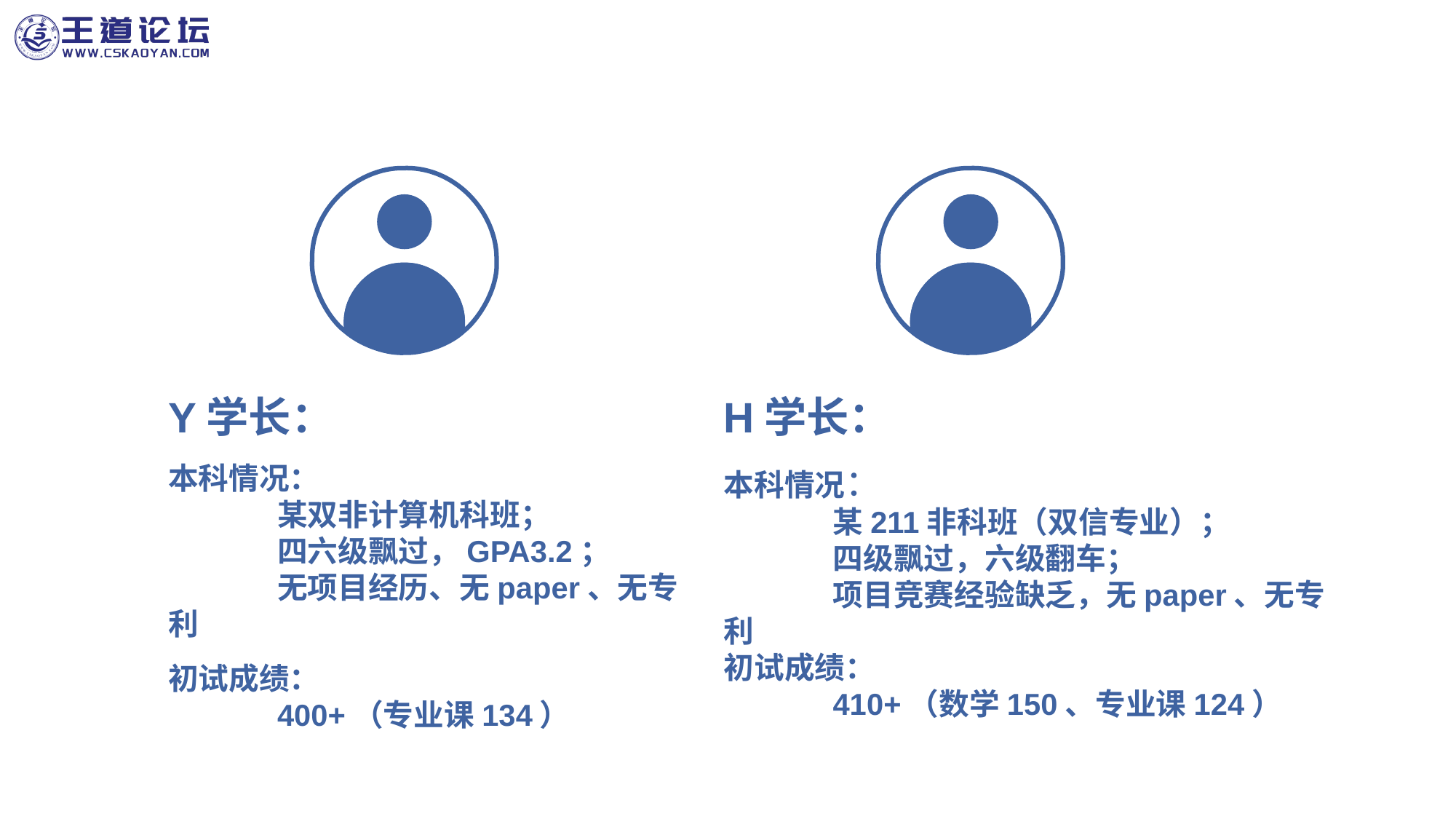

Y学长：
本科情况：
	某双非计算机科班；
	四六级飘过，GPA3.2；
	无项目经历、无paper、无专利
初试成绩：
	400+（专业课134）

H学长：
本科情况：
	某211非科班（双信专业）；
	四级飘过，六级翻车；
	项目竞赛经验缺乏，无paper、无专利
初试成绩：
	410+（数学150、专业课124）